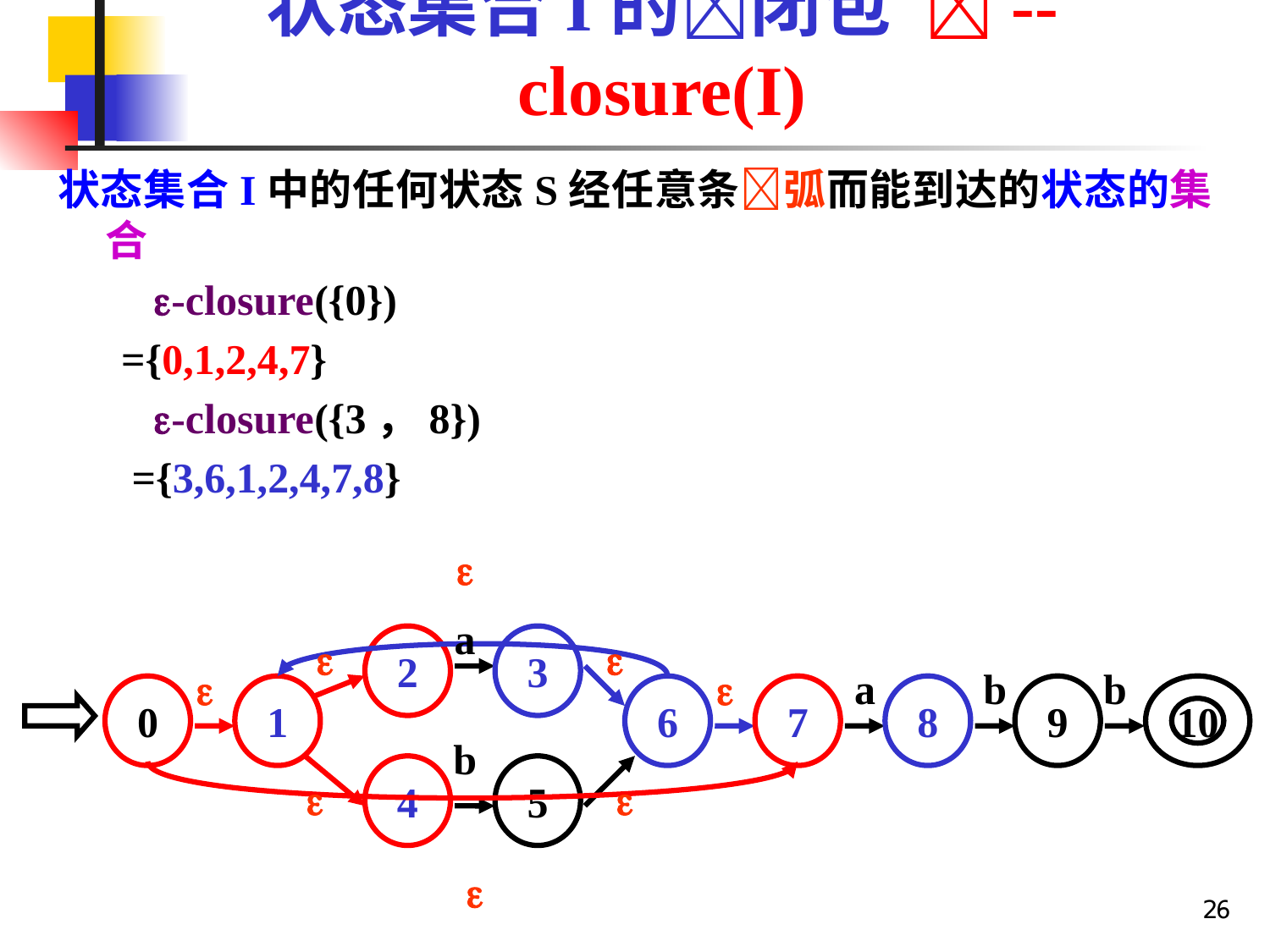

# 状态集合I的ε闭包  ε--closure(I)
状态集合I中的任何状态S经任意条ε弧而能到达的状态的集合
   ε-closure({0})
={0,1,2,4,7}
   ε-closure({3，8})
 ={3,6,1,2,4,7,8}
ε
a
ε
2
3
ε
ε
ε
a
b
b

0
1

6
7
8
9
10

b

4
5

ε
ε

ε
26